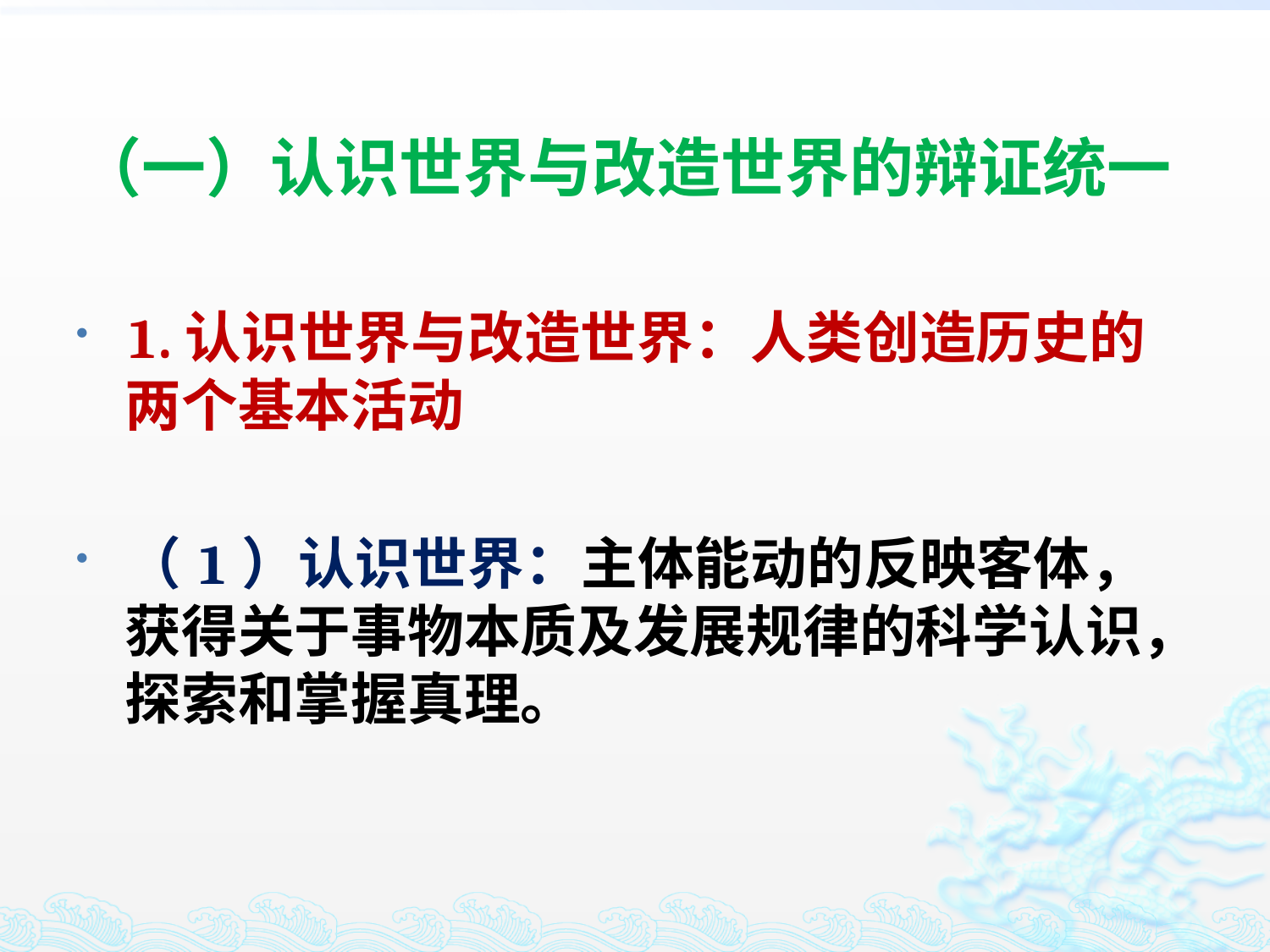

# （一）认识世界与改造世界的辩证统一
1.认识世界与改造世界：人类创造历史的两个基本活动

（1）认识世界：主体能动的反映客体，获得关于事物本质及发展规律的科学认识，探索和掌握真理。